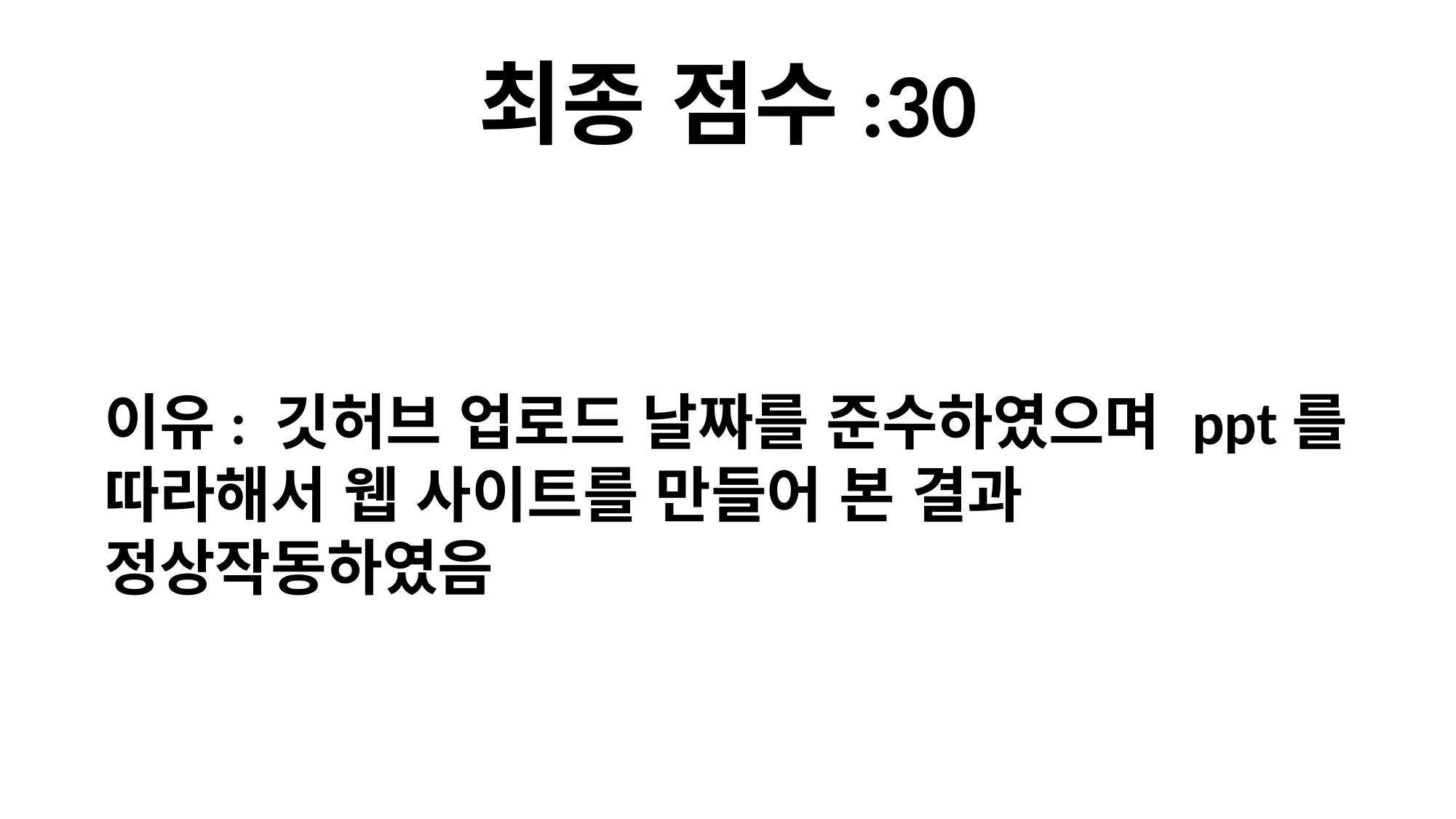

# 최종 점수:30
이유: 깃허브 업로드 날짜를 준수하였으며 ppt를 따라해서 웹 사이트를 만들어 본 결과 정상작동하였음